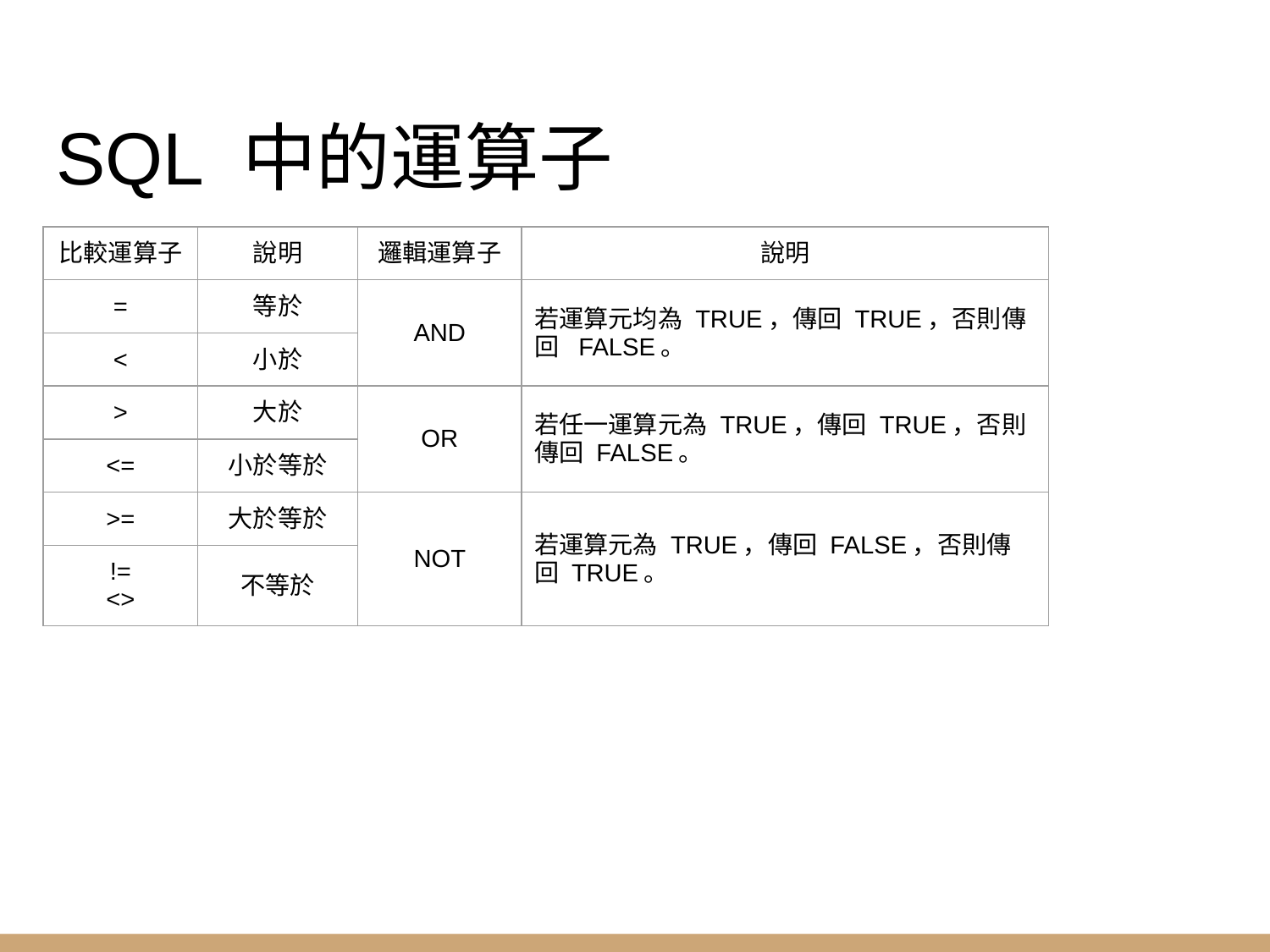

# SQL 中的運算子
| 比較運算子 | 說明 | 邏輯運算子 | 說明 |
| --- | --- | --- | --- |
| = | 等於 | AND | 若運算元均為 TRUE，傳回 TRUE，否則傳回  FALSE。 |
| < | 小於 |  |  |
| > | 大於 | OR | 若任一運算元為 TRUE，傳回 TRUE，否則傳回 FALSE。 |
| <= | 小於等於 |  |  |
| >= | 大於等於 | NOT | 若運算元為 TRUE，傳回 FALSE，否則傳回 TRUE。 |
| != <> | 不等於 |  |  |